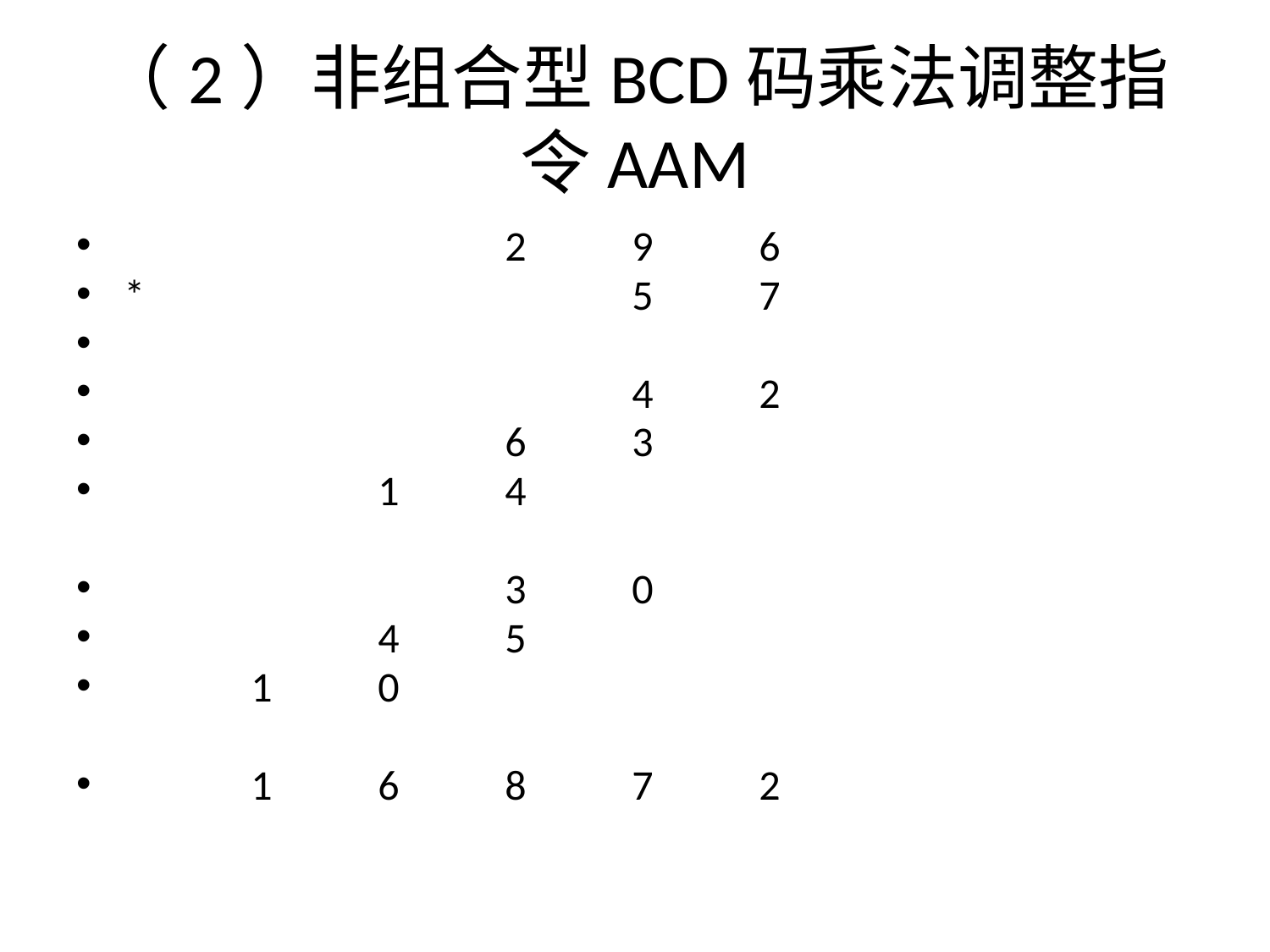

# （2）非组合型BCD码乘法调整指令AAM
 			2	9	6
*				5	7

 				4	2
 			6	3
 		1	4

 			3	0
 		4	5
 	1	0

 	1	6	8	7	2